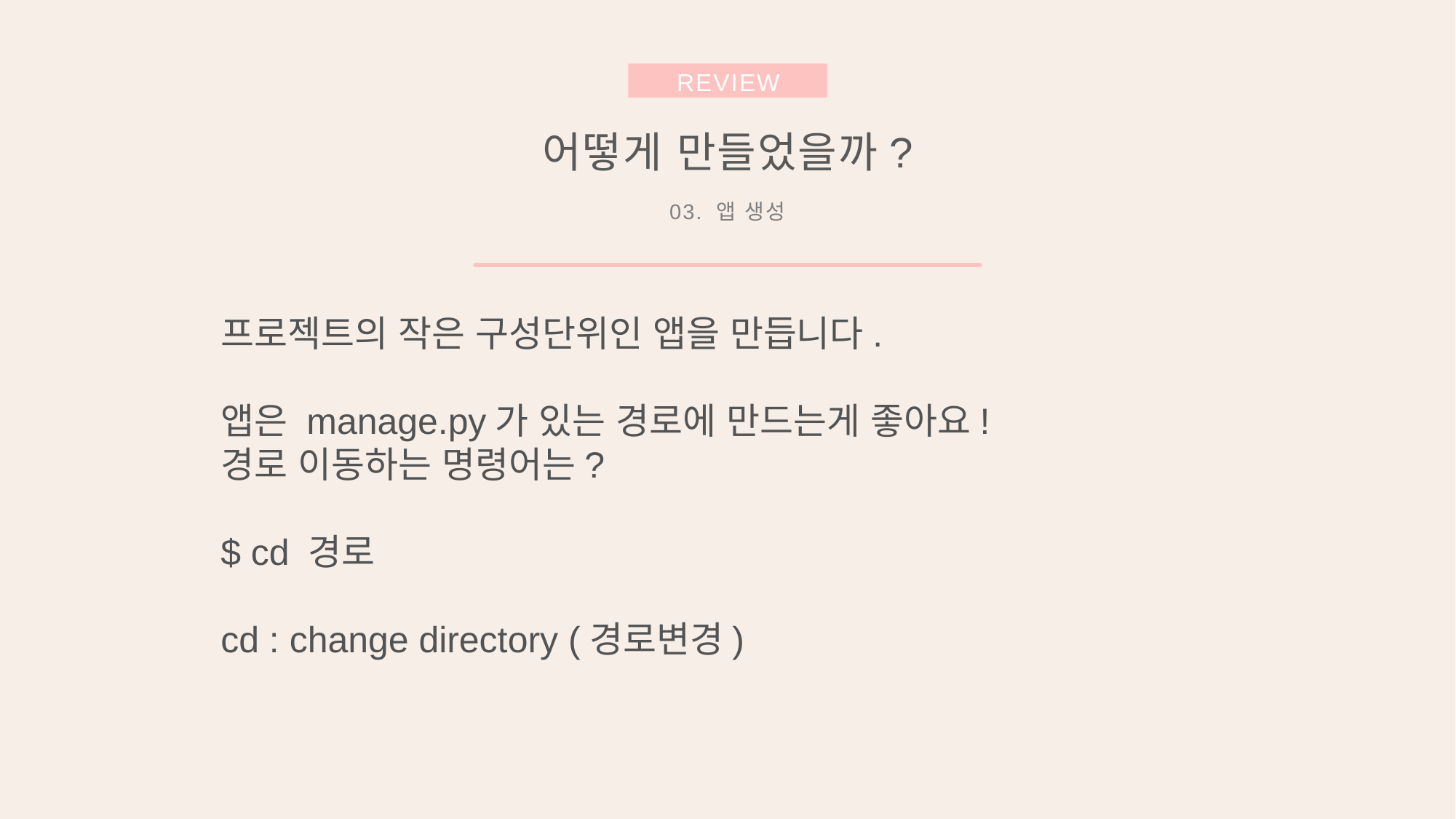

REVIEW
어떻게 만들었을까?
03. 앱 생성
프로젝트의 작은 구성단위인 앱을 만듭니다.

앱은 manage.py가 있는 경로에 만드는게 좋아요!
경로 이동하는 명령어는?

$ cd 경로

cd : change directory (경로변경)